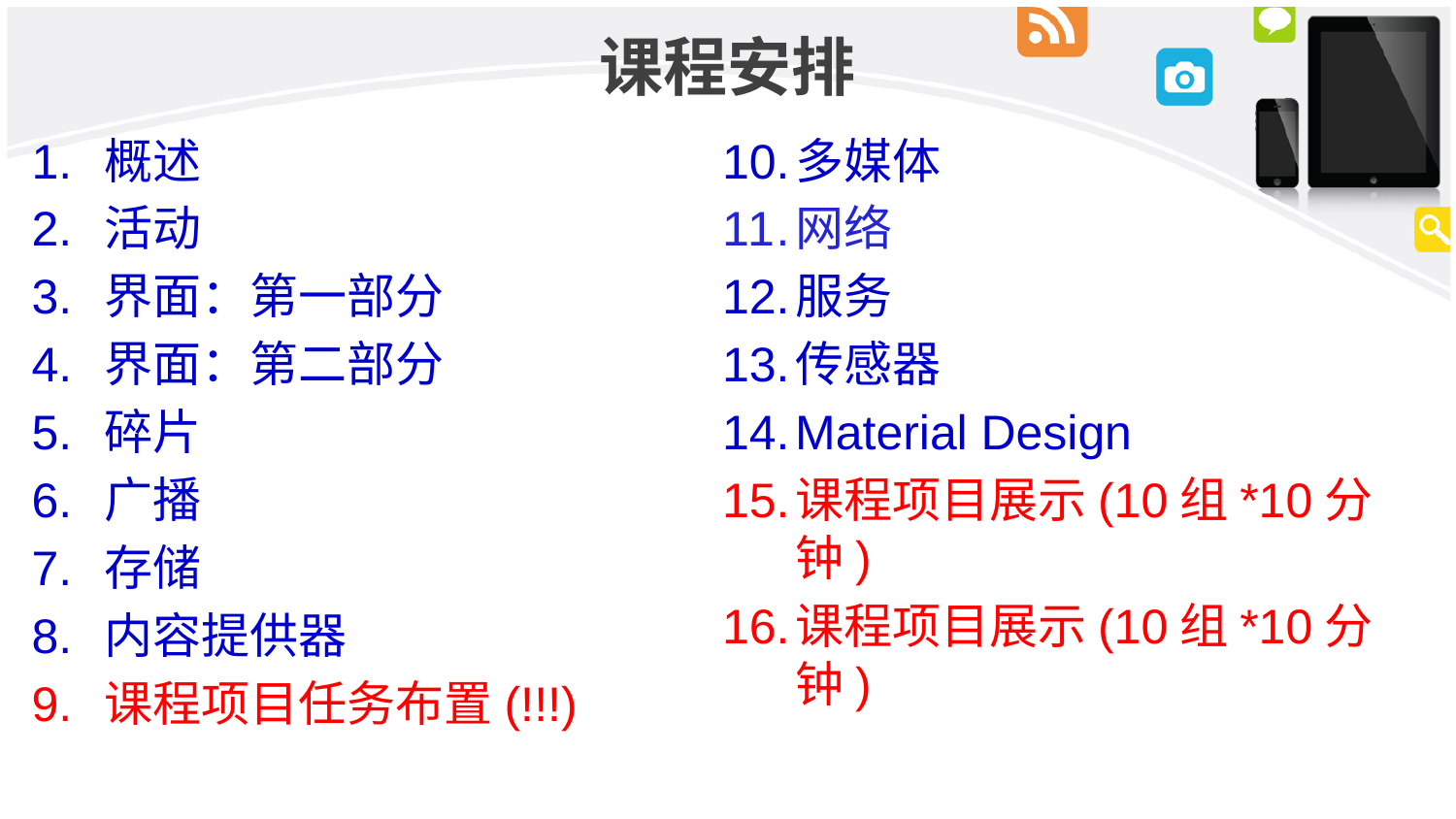

# 课程安排
概述
活动
界面：第一部分
界面：第二部分
碎片
广播
存储
内容提供器
课程项目任务布置(!!!)
多媒体
网络
服务
传感器
Material Design
课程项目展示(10组*10分钟)
课程项目展示(10组*10分钟)